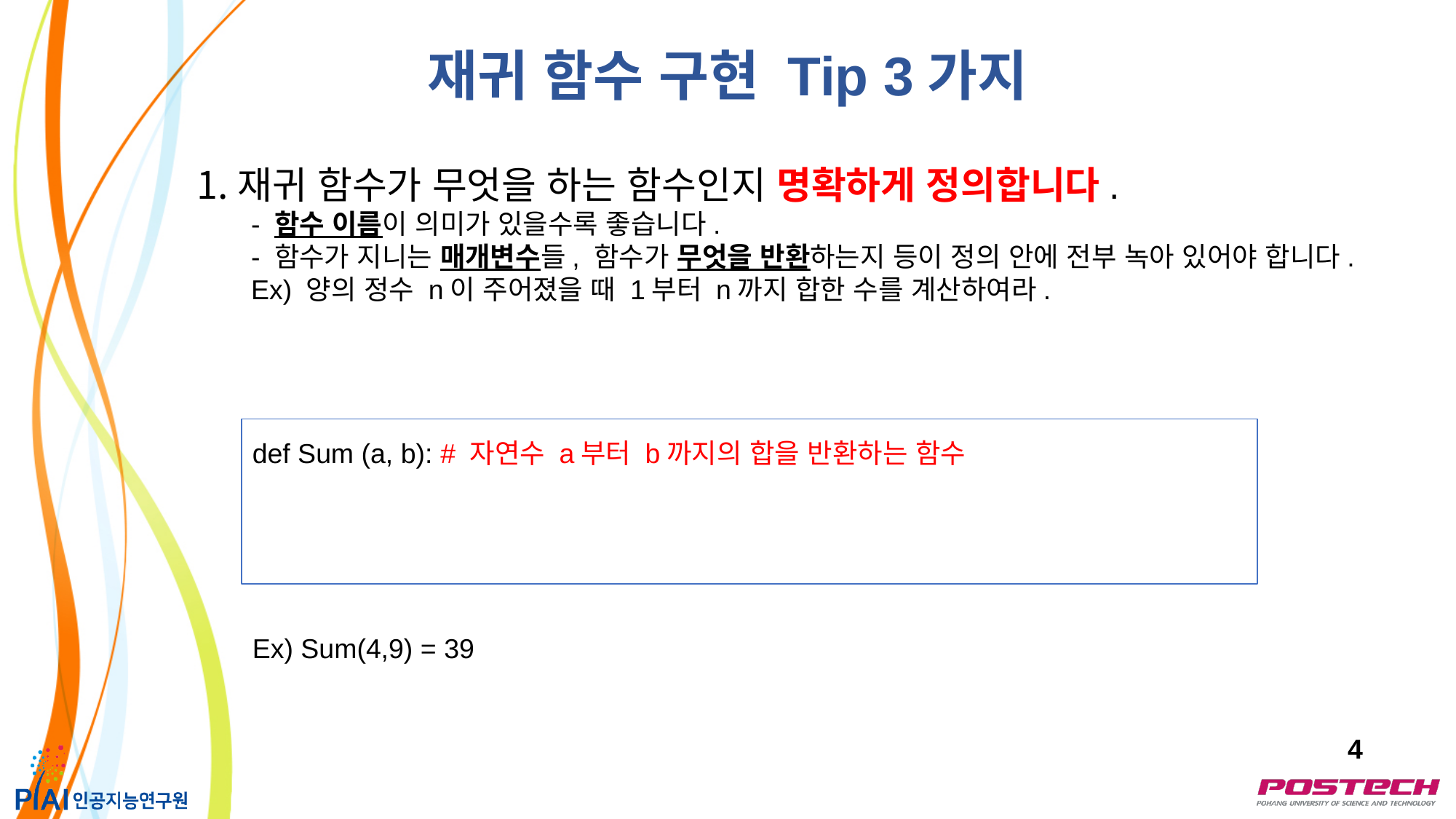

재귀 함수 구현 Tip 3가지
재귀 함수가 무엇을 하는 함수인지 명확하게 정의합니다.
- 함수 이름이 의미가 있을수록 좋습니다.
- 함수가 지니는 매개변수들, 함수가 무엇을 반환하는지 등이 정의 안에 전부 녹아 있어야 합니다.
Ex) 양의 정수 n이 주어졌을 때 1부터 n까지 합한 수를 계산하여라.
def Sum (a, b): # 자연수 a부터 b까지의 합을 반환하는 함수
if a==b:
return a
return Sum(a,b-1)+b

Ex) Sum(4,9) = 39